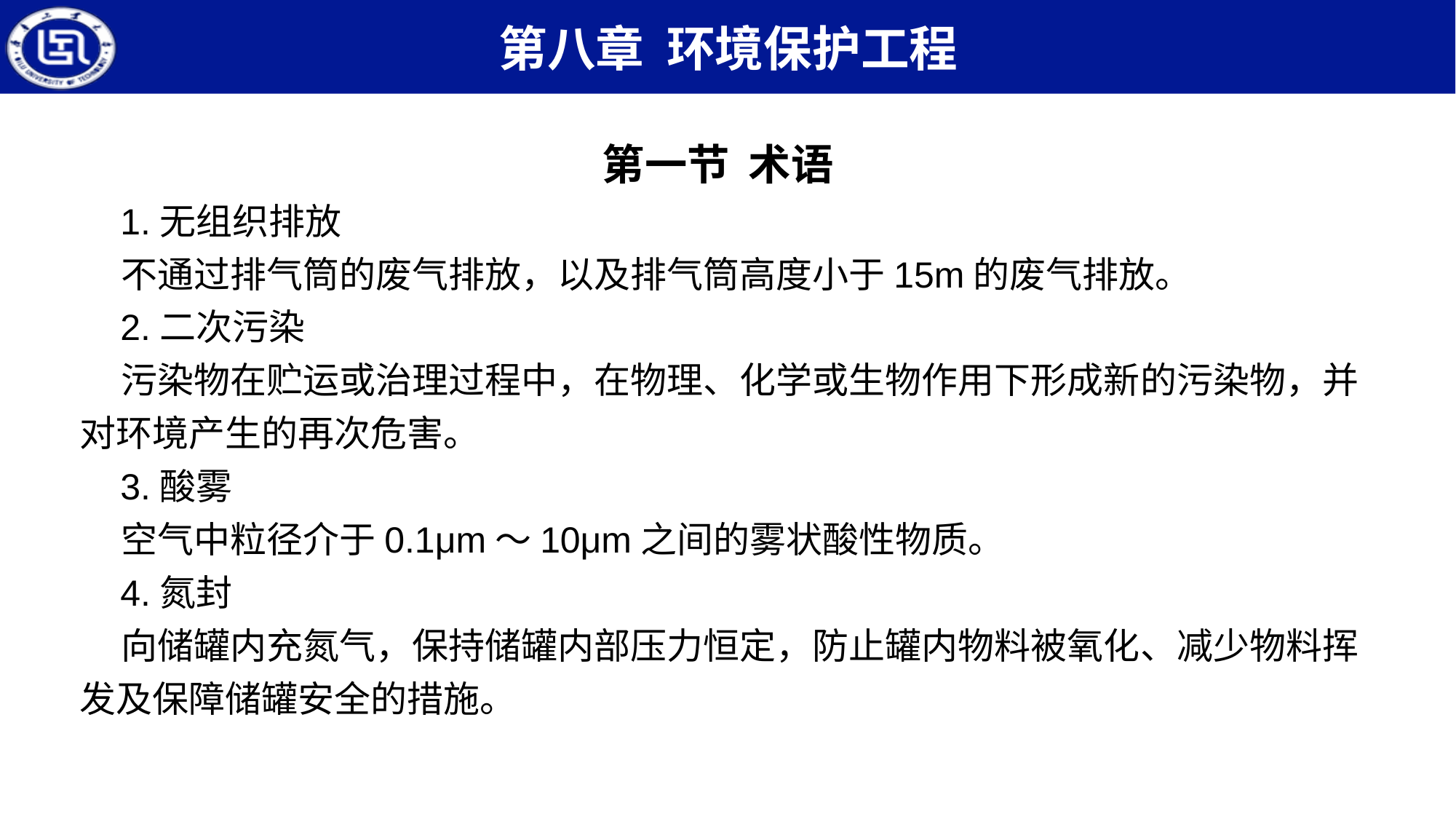

第一节  术语
    1.无组织排放
    不通过排气筒的废气排放，以及排气筒高度小于15m的废气排放。
    2.二次污染
    污染物在贮运或治理过程中，在物理、化学或生物作用下形成新的污染物，并对环境产生的再次危害。
    3.酸雾
    空气中粒径介于0.1μm～10μm之间的雾状酸性物质。
    4.氮封
    向储罐内充氮气，保持储罐内部压力恒定，防止罐内物料被氧化、减少物料挥发及保障储罐安全的措施。